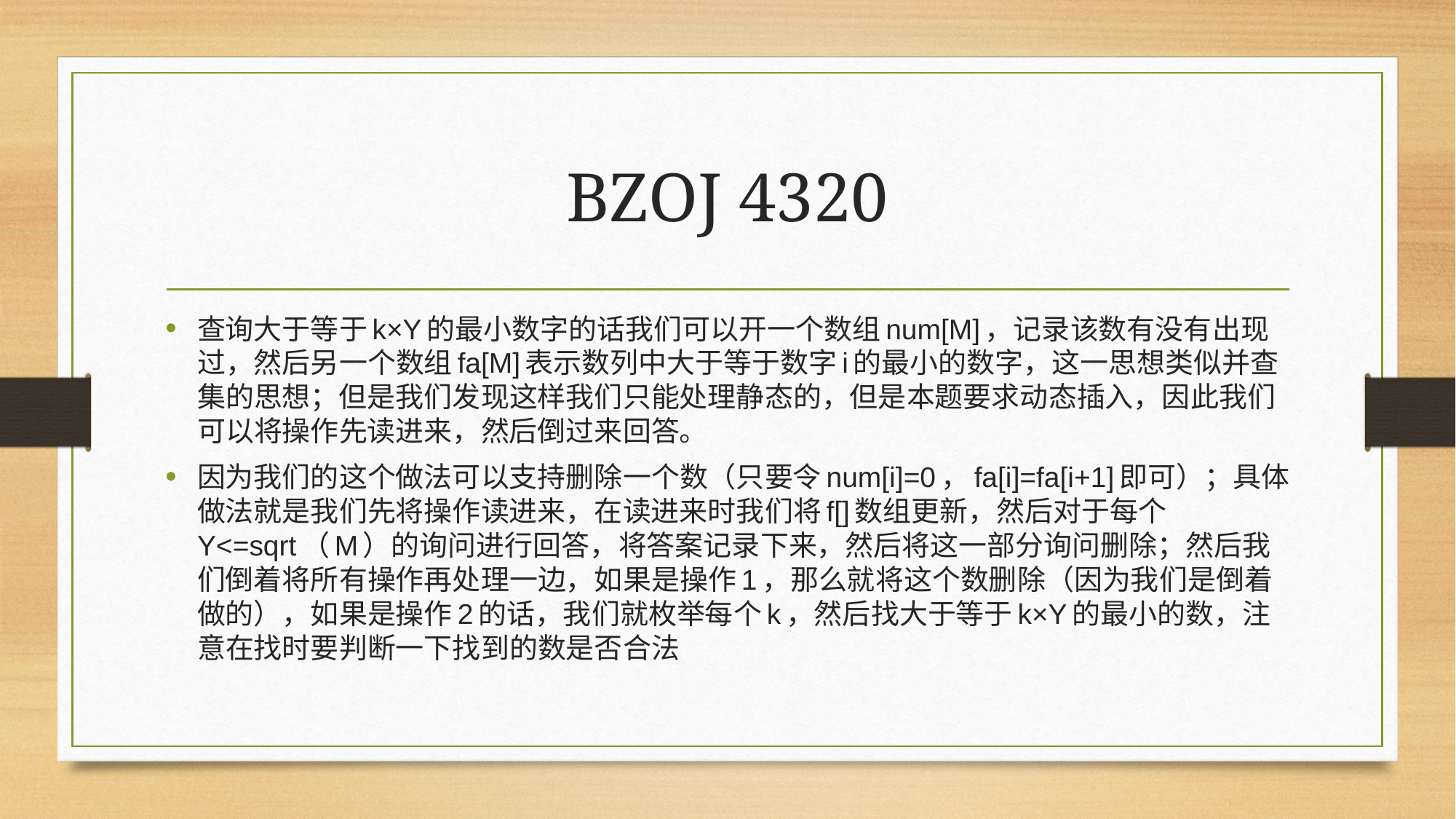

# BZOJ 4320
查询大于等于k×Y的最小数字的话我们可以开一个数组num[M]，记录该数有没有出现过，然后另一个数组fa[M]表示数列中大于等于数字i的最小的数字，这一思想类似并查集的思想；但是我们发现这样我们只能处理静态的，但是本题要求动态插入，因此我们可以将操作先读进来，然后倒过来回答。
因为我们的这个做法可以支持删除一个数（只要令num[i]=0，fa[i]=fa[i+1]即可）；具体做法就是我们先将操作读进来，在读进来时我们将f[]数组更新，然后对于每个Y<=sqrt（M）的询问进行回答，将答案记录下来，然后将这一部分询问删除；然后我们倒着将所有操作再处理一边，如果是操作1，那么就将这个数删除（因为我们是倒着做的），如果是操作2的话，我们就枚举每个k，然后找大于等于k×Y的最小的数，注意在找时要判断一下找到的数是否合法